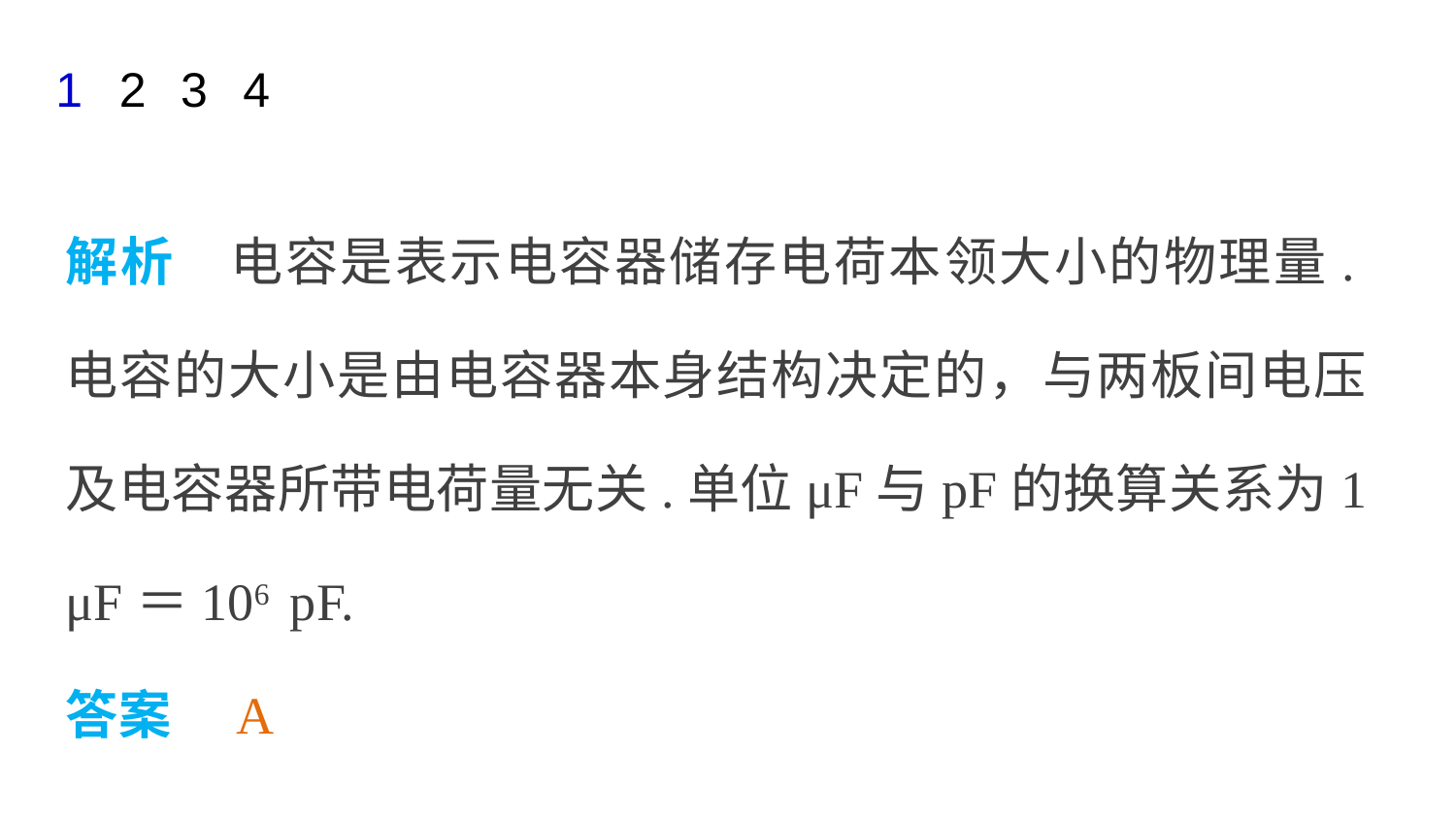

1
2
3
4
解析　电容是表示电容器储存电荷本领大小的物理量.电容的大小是由电容器本身结构决定的，与两板间电压及电容器所带电荷量无关.单位μF与pF的换算关系为1 μF＝106  pF.
答案　A